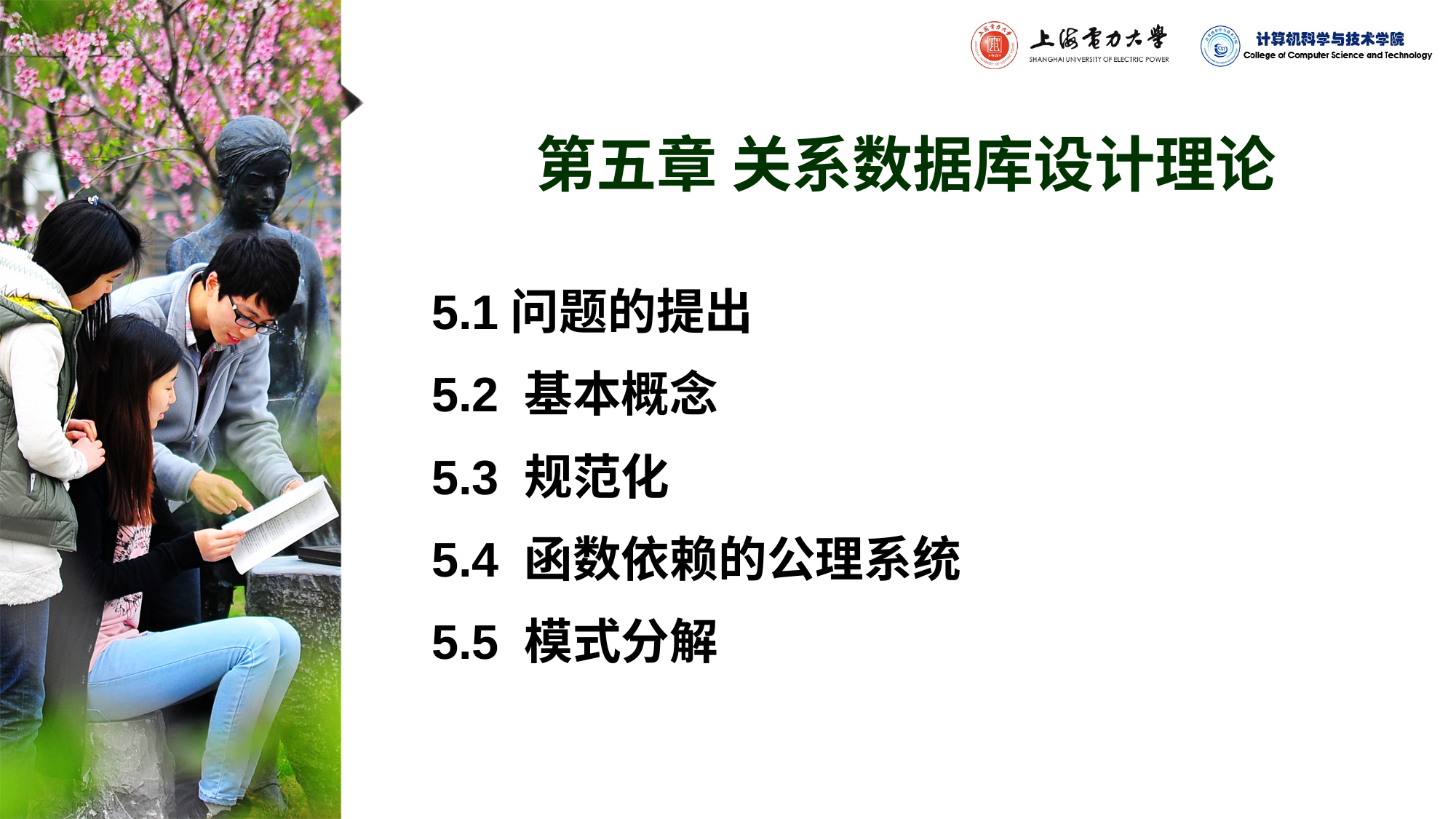

第五章 关系数据库设计理论

5.1问题的提出
5.2 基本概念
5.3 规范化
5.4 函数依赖的公理系统
5.5 模式分解